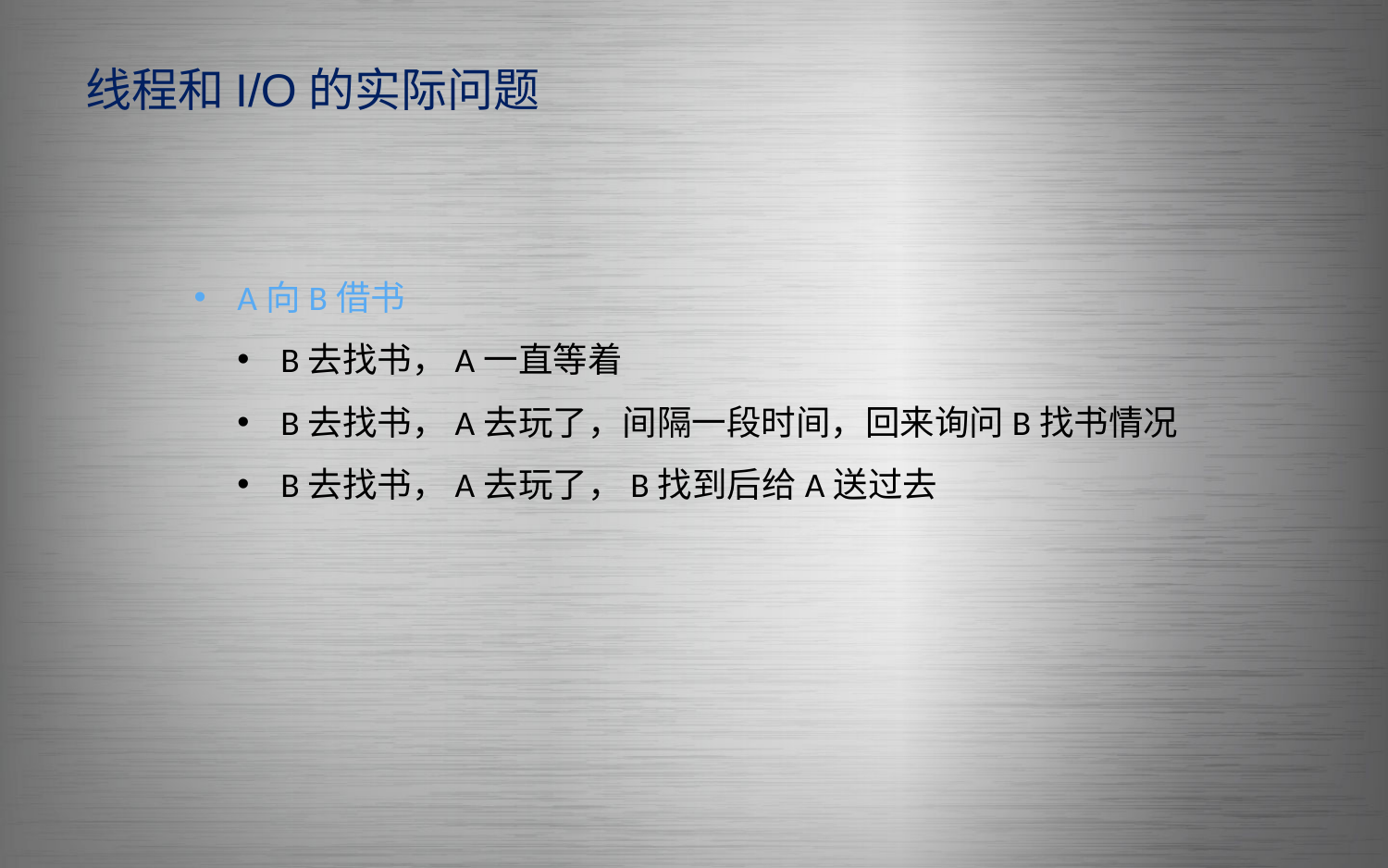

线程和I/O的实际问题
A向B借书
B去找书，A一直等着
B去找书，A去玩了，间隔一段时间，回来询问B找书情况
B去找书，A去玩了，B找到后给A送过去